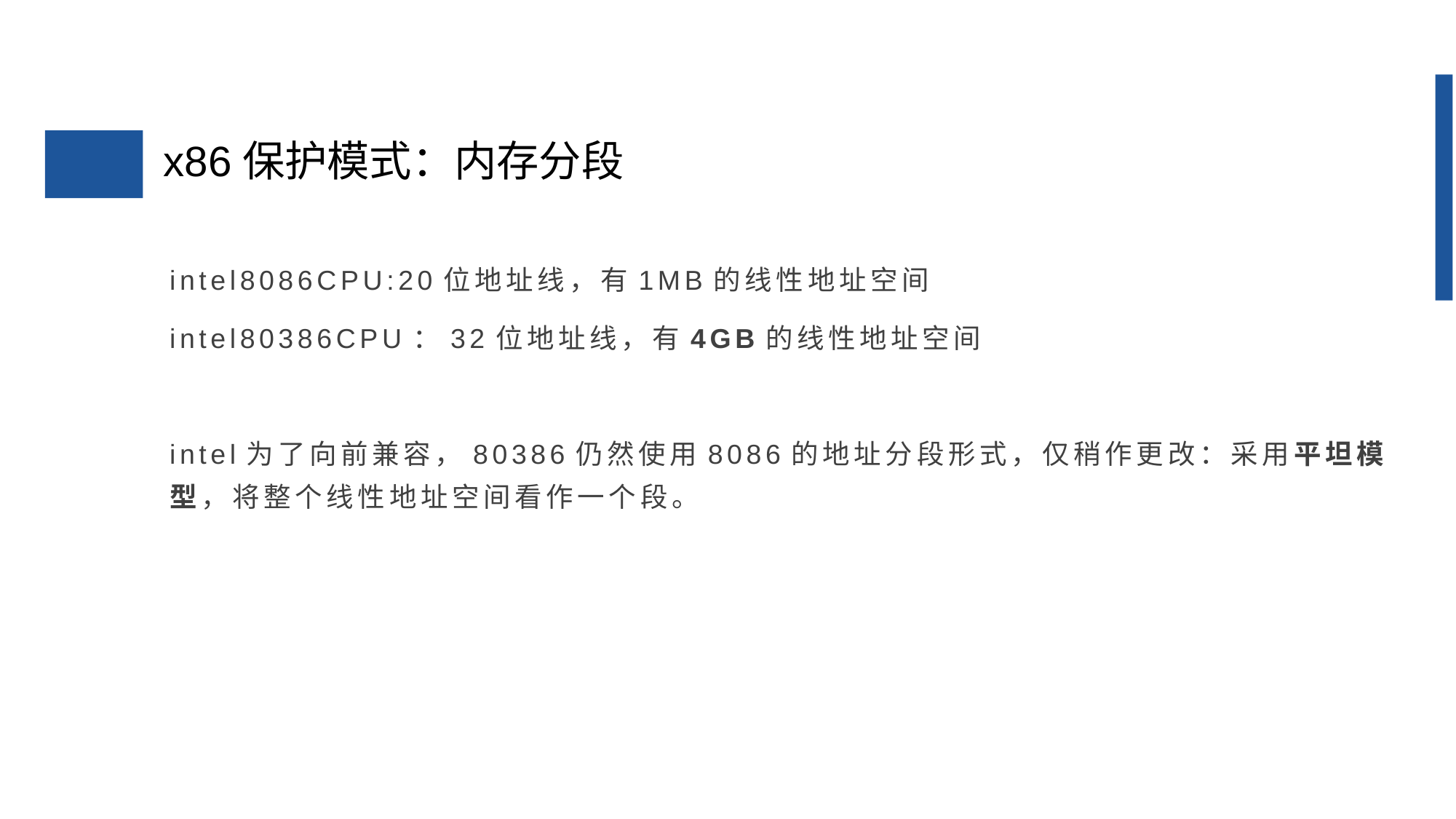

x86保护模式：内存分段

intel8086CPU:20位地址线，有1MB的线性地址空间
intel80386CPU：32位地址线，有4GB的线性地址空间

intel为了向前兼容，80386仍然使用8086的地址分段形式，仅稍作更改：采用平坦模型，将整个线性地址空间看作一个段。